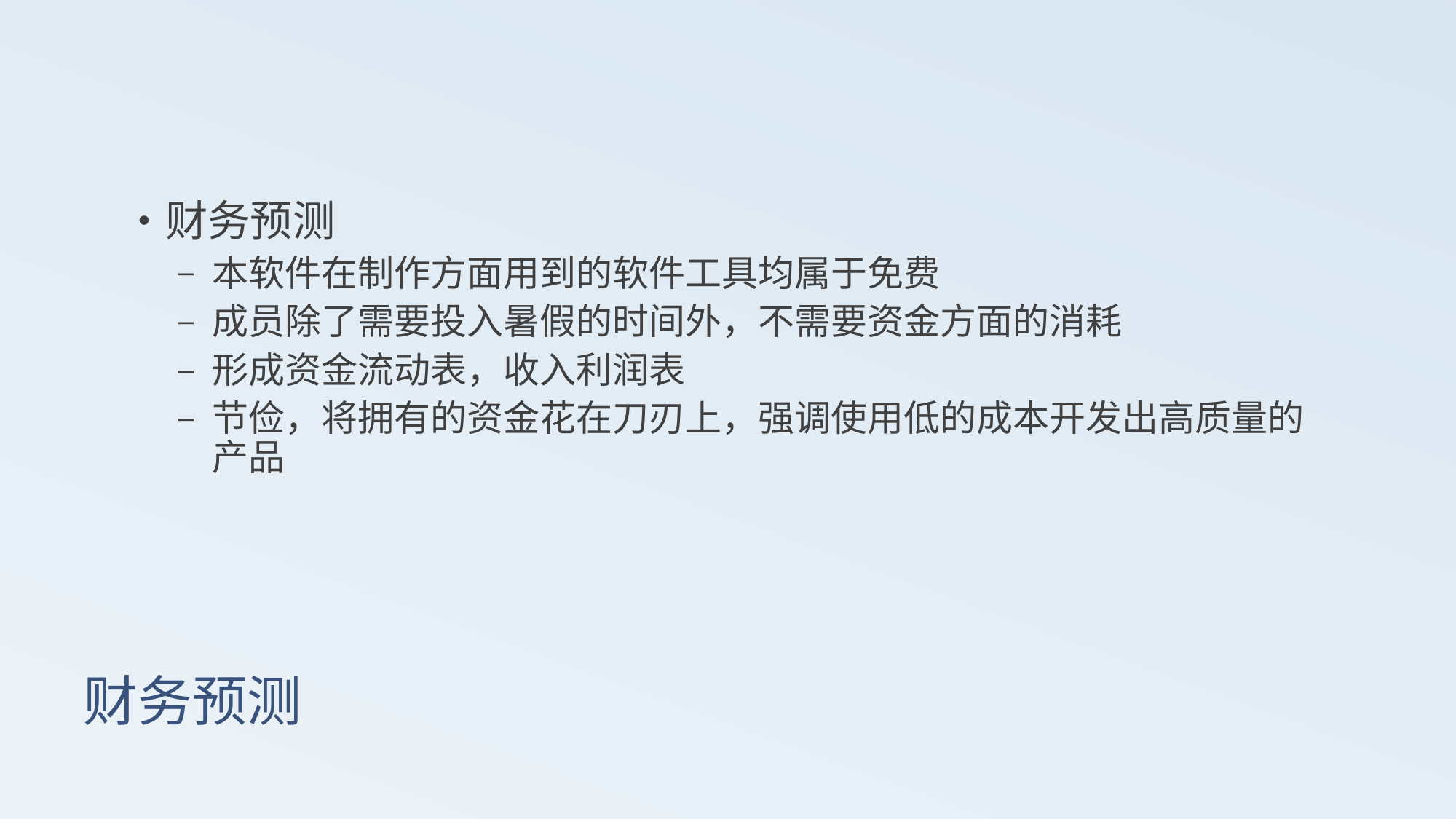

财务预测
本软件在制作方面用到的软件工具均属于免费
成员除了需要投入暑假的时间外，不需要资金方面的消耗
形成资金流动表，收入利润表
节俭，将拥有的资金花在刀刃上，强调使用低的成本开发出高质量的产品

# 财务预测